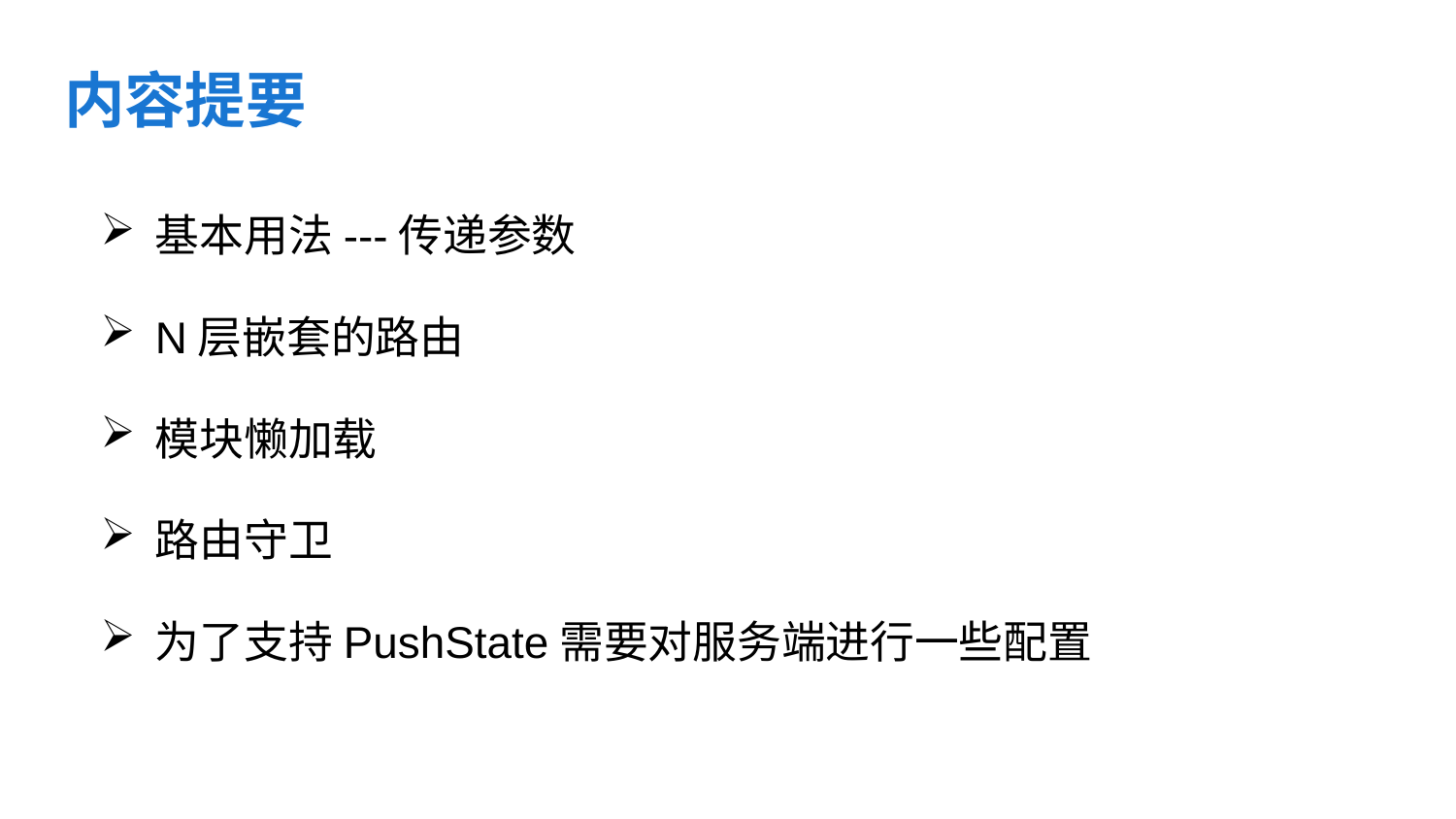

# 内容提要
基本用法---传递参数
N层嵌套的路由
模块懒加载
路由守卫
为了支持PushState需要对服务端进行一些配置